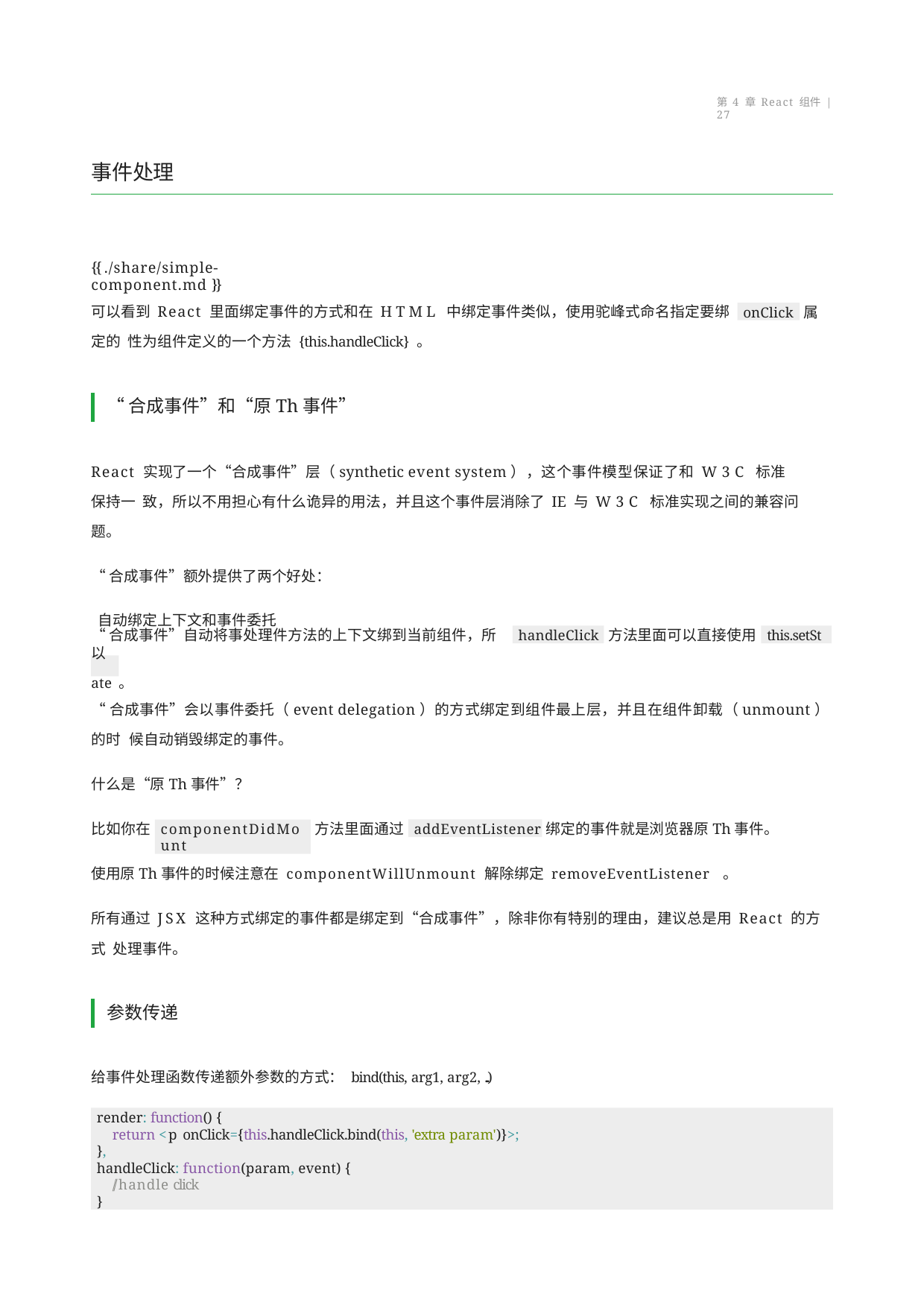

第 4 章 React 组件 | 27
事件处理

{{ ./share/simple-component.md }}
可以看到 React 里面绑定事件的方式和在 HTML 中绑定事件类似，使用驼峰式命名指定要绑定的  性为组件定义的一个方法 {this.handleClick} 。
onClick
属

“合成事件”和“原Th事件”

React 实现了一个“合成事件”层（synthetic event system），这个事件模型保证了和 W3C 标准保持一  致，所以不用担心有什么诡异的用法，并且这个事件层消除了 IE 与 W3C 标准实现之间的兼容问题。
“合成事件”额外提供了两个好处：  自动绑定上下文和事件委托
handleClick
this.setSt
“合成事件”自动将事处理件方法的上下文绑到当前组件，所以
ate 。
方法里面可以直接使用

“合成事件”会以事件委托（event delegation）的方式绑定到组件最上层，并且在组件卸载（unmount）的时  候自动销毁绑定的事件。

什么是“原Th事件”？
componentDidMount
addEventListener
比如你在
方法里面通过
绑定的事件就是浏览器原Th事件。
使用原Th事件的时候注意在 componentWillUnmount 解除绑定 removeEventListener 。

所有通过 JSX 这种方式绑定的事件都是绑定到“合成事件”，除非你有特别的理由，建议总是用 React 的方式  处理事件。

参数传递
给事件处理函数传递额外参数的方式： bind(this, arg1, arg2, ...)
render: function() {
return <p onClick={this.handleClick.bind(this, 'extra param')}>;
},
handleClick: function(param, event) {
// handle click
}